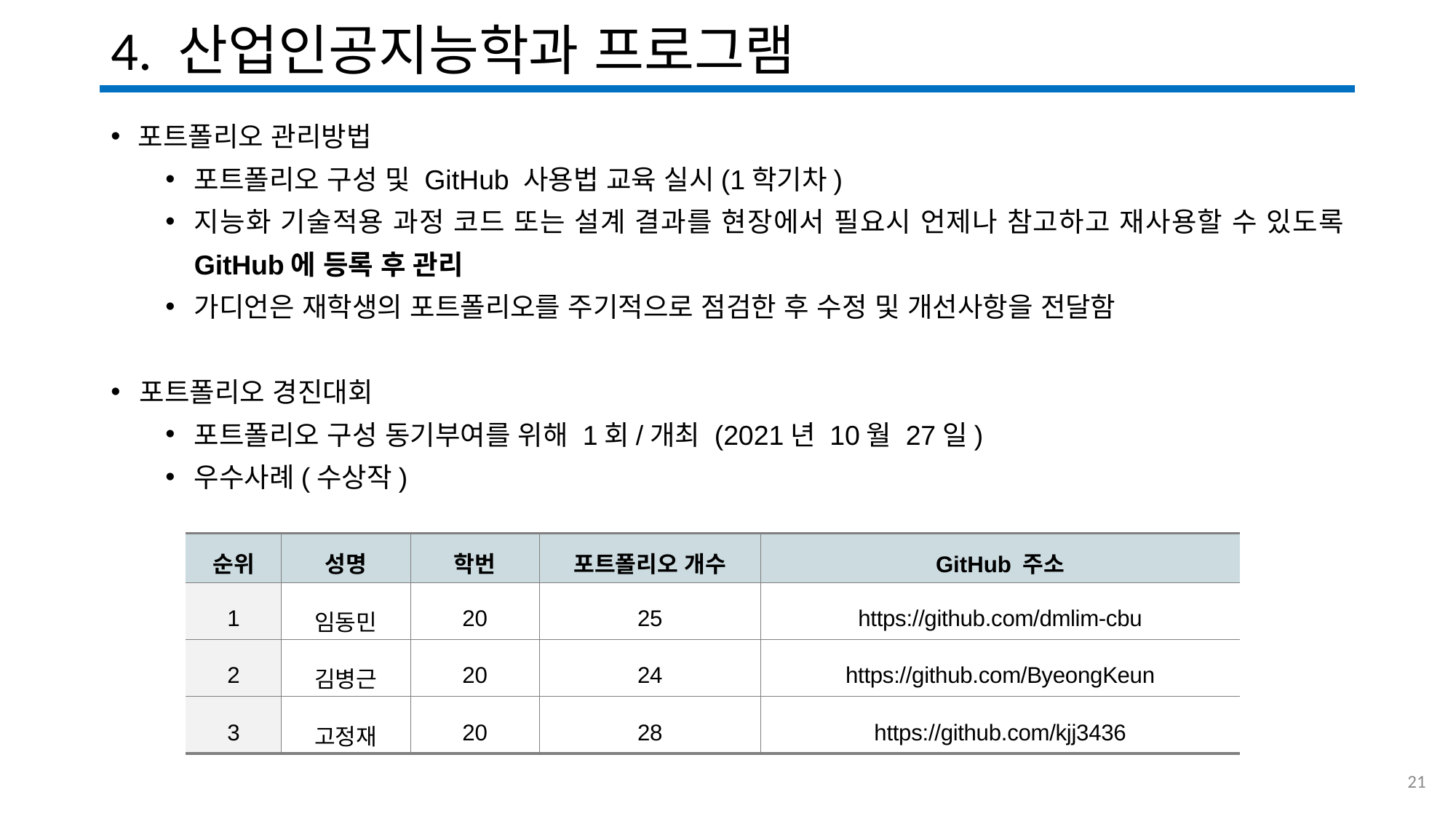

# 4. 산업인공지능학과 프로그램
포트폴리오 관리방법
포트폴리오 구성 및 GitHub 사용법 교육 실시(1학기차)
지능화 기술적용 과정 코드 또는 설계 결과를 현장에서 필요시 언제나 참고하고 재사용할 수 있도록 GitHub에 등록 후 관리
가디언은 재학생의 포트폴리오를 주기적으로 점검한 후 수정 및 개선사항을 전달함

포트폴리오 경진대회
포트폴리오 구성 동기부여를 위해 1회/개최 (2021년 10월 27일)
우수사례(수상작)
| 순위 | 성명 | 학번 | 포트폴리오 개수 | GitHub 주소 |
| --- | --- | --- | --- | --- |
| 1 | 임동민 | 20 | 25 | https://github.com/dmlim-cbu |
| 2 | 김병근 | 20 | 24 | https://github.com/ByeongKeun |
| 3 | 고정재 | 20 | 28 | https://github.com/kjj3436 |
21